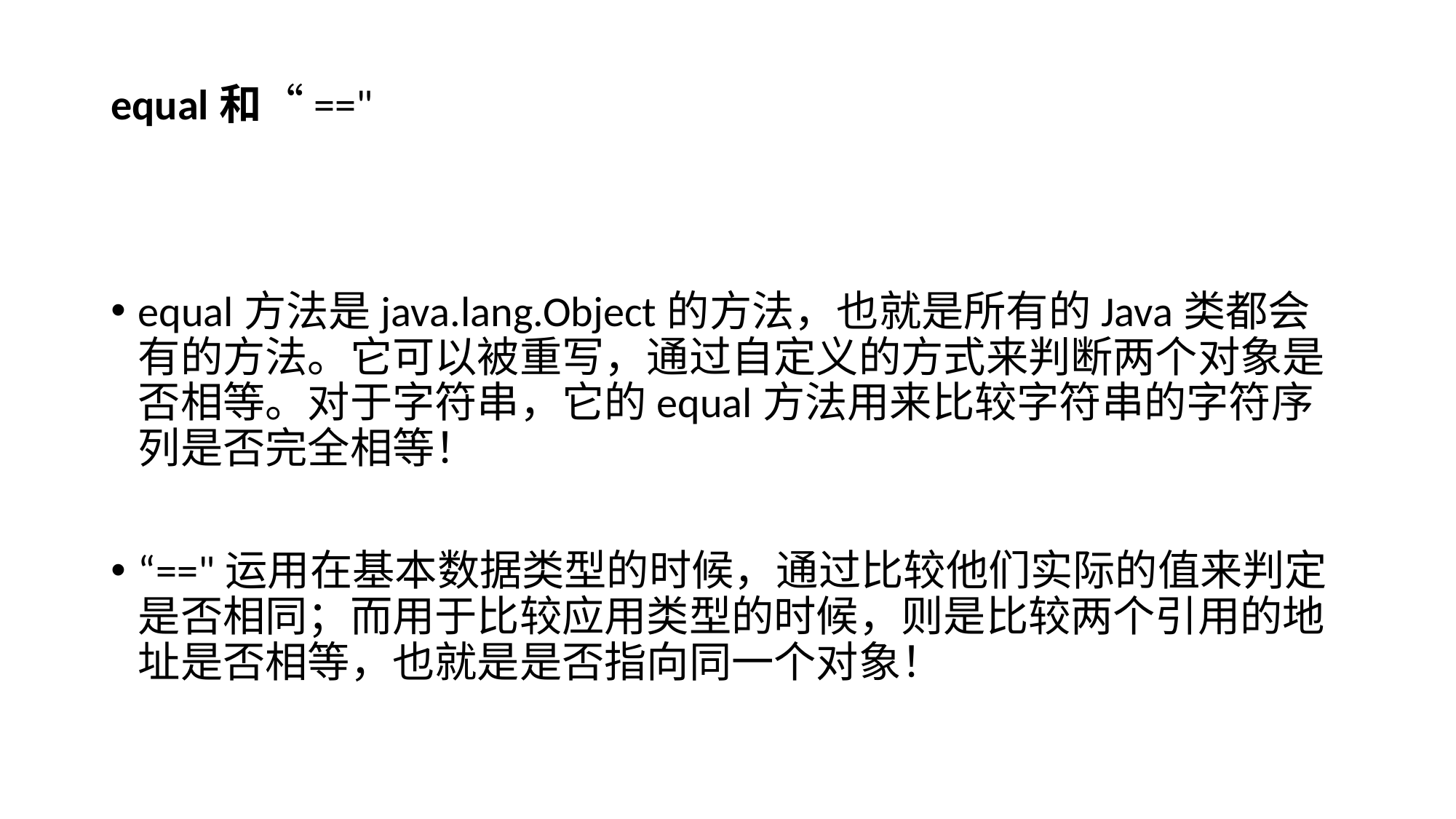

# equal和“=="

equal方法是java.lang.Object的方法，也就是所有的Java类都会有的方法。它可以被重写，通过自定义的方式来判断两个对象是否相等。对于字符串，它的equal方法用来比较字符串的字符序列是否完全相等！

“=="运用在基本数据类型的时候，通过比较他们实际的值来判定是否相同；而用于比较应用类型的时候，则是比较两个引用的地址是否相等，也就是是否指向同一个对象！